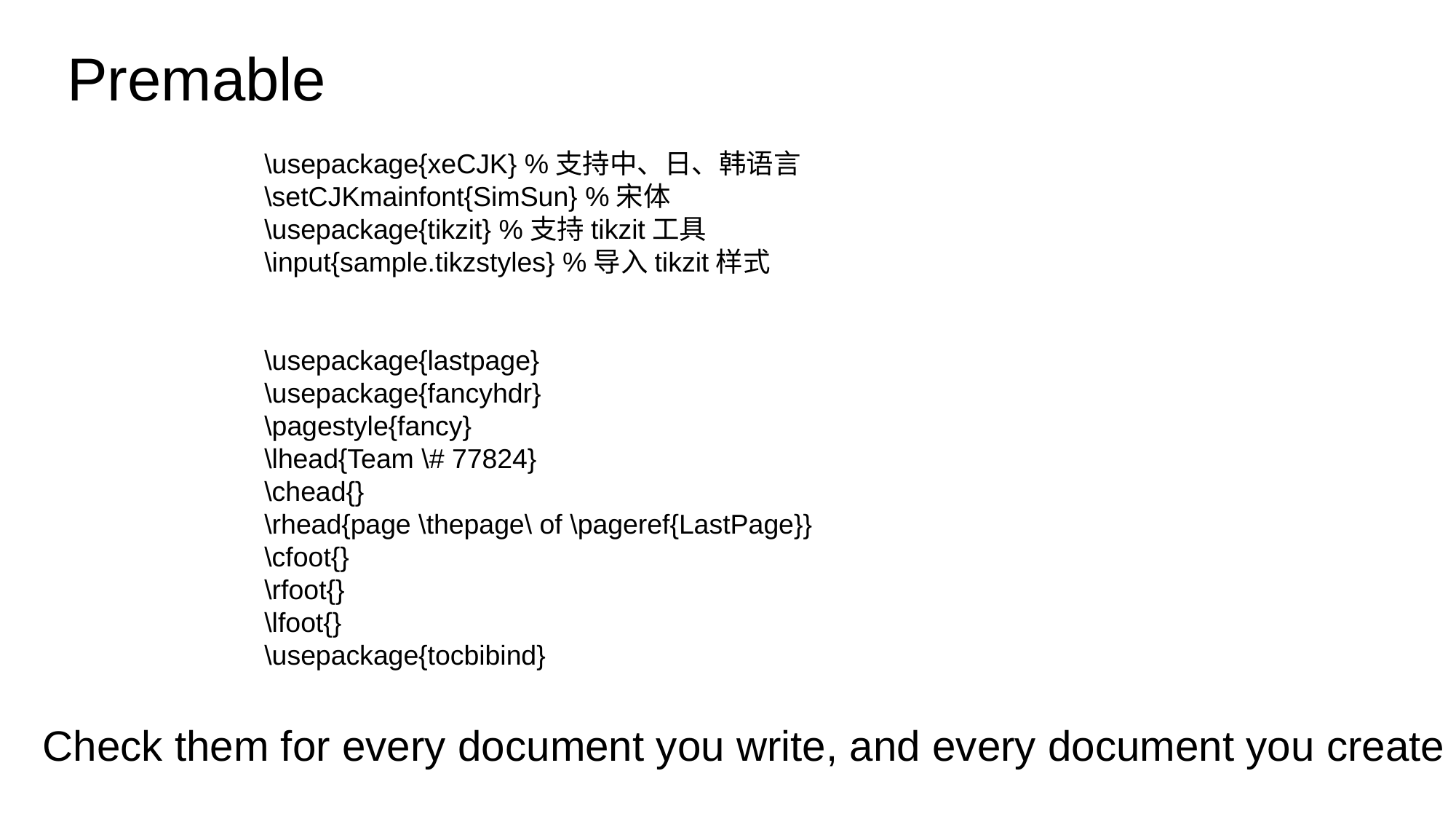

Premable
#
\usepackage{xeCJK} %支持中、日、韩语言
\setCJKmainfont{SimSun} %宋体
\usepackage{tikzit} %支持tikzit工具
\input{sample.tikzstyles} %导入tikzit样式

\usepackage{lastpage}
\usepackage{fancyhdr}
\pagestyle{fancy}
\lhead{Team \# 77824}
\chead{}
\rhead{page \thepage\ of \pageref{LastPage}}
\cfoot{}
\rfoot{}
\lfoot{}
\usepackage{tocbibind}

Check them for every document you write, and every document you create